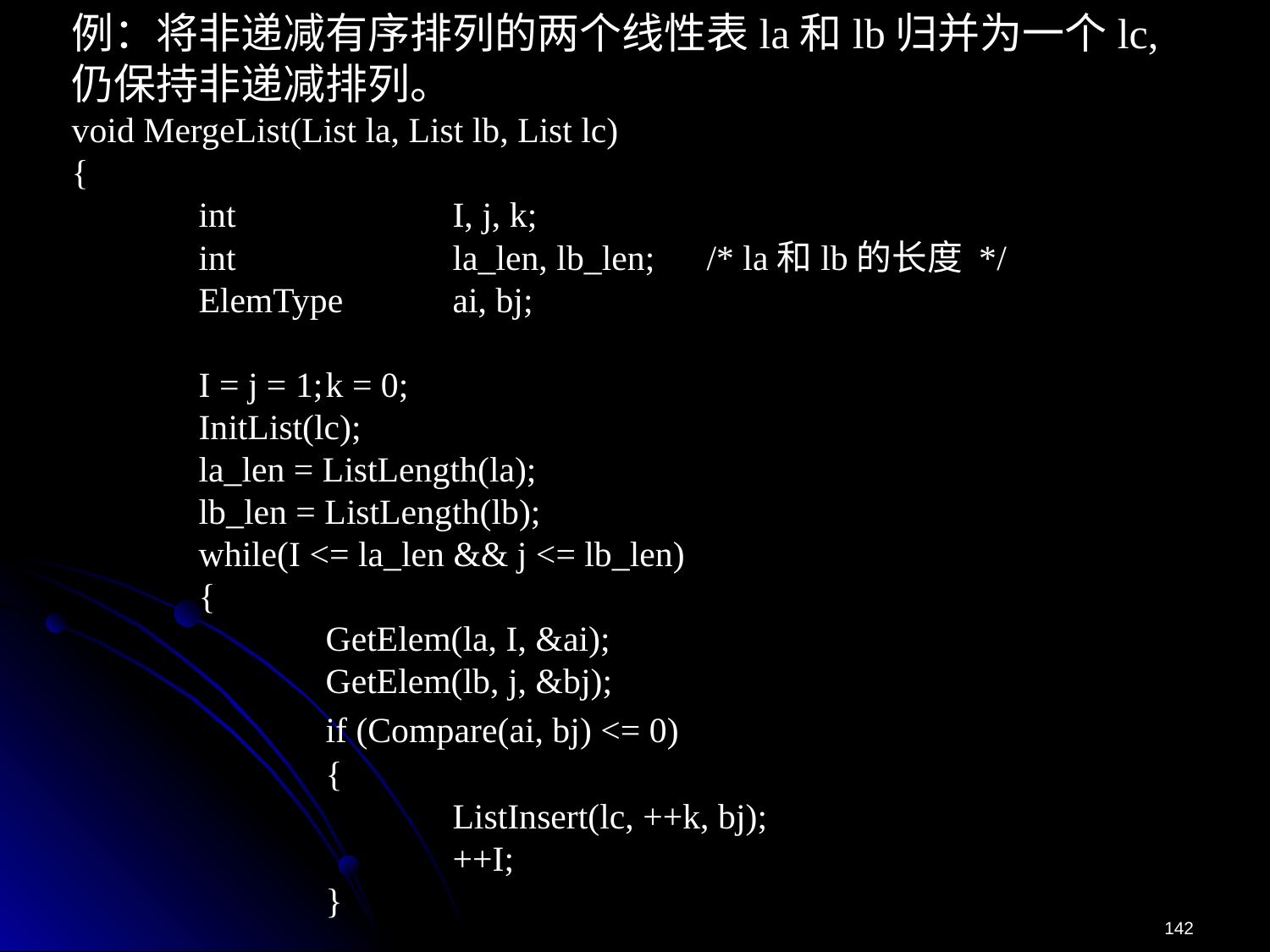

例：将非递减有序排列的两个线性表la和lb归并为一个lc,
仍保持非递减排列。
void MergeList(List la, List lb, List lc)
{
	int		I, j, k;
	int		la_len, lb_len;	/* la和lb的长度 */
	ElemType	ai, bj;

	I = j = 1;	k = 0;
	InitList(lc);
	la_len = ListLength(la);
	lb_len = ListLength(lb);
	while(I <= la_len && j <= lb_len)
	{
		GetElem(la, I, &ai);
		GetElem(lb, j, &bj);
		if (Compare(ai, bj) <= 0)
		{
			ListInsert(lc, ++k, bj);
			++I;
		}

142